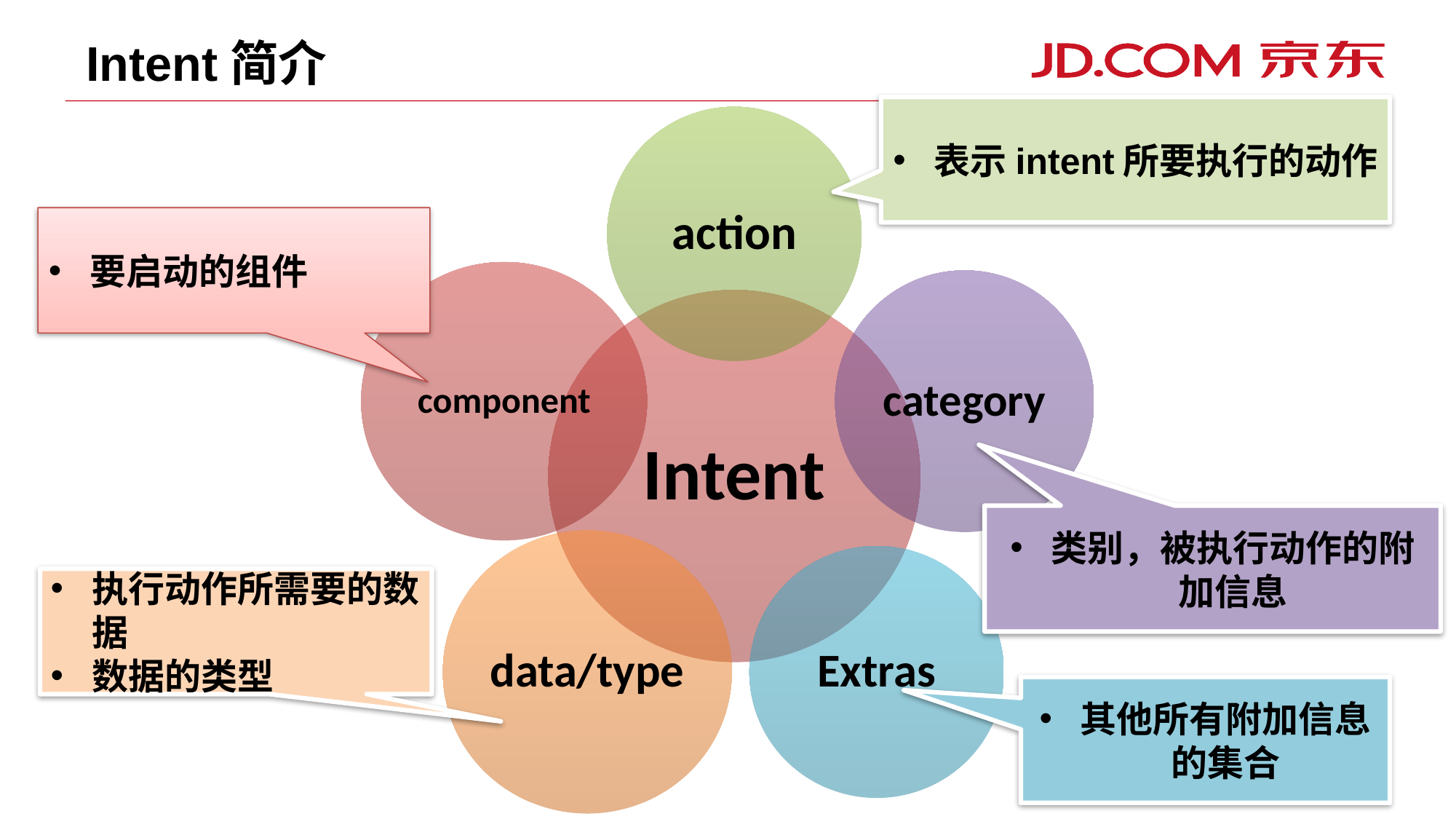

Intent简介
表示intent所要执行的动作
Intent
action
category
Extras
data/type
component
要启动的组件
类别，被执行动作的附加信息
执行动作所需要的数据
数据的类型
其他所有附加信息的集合